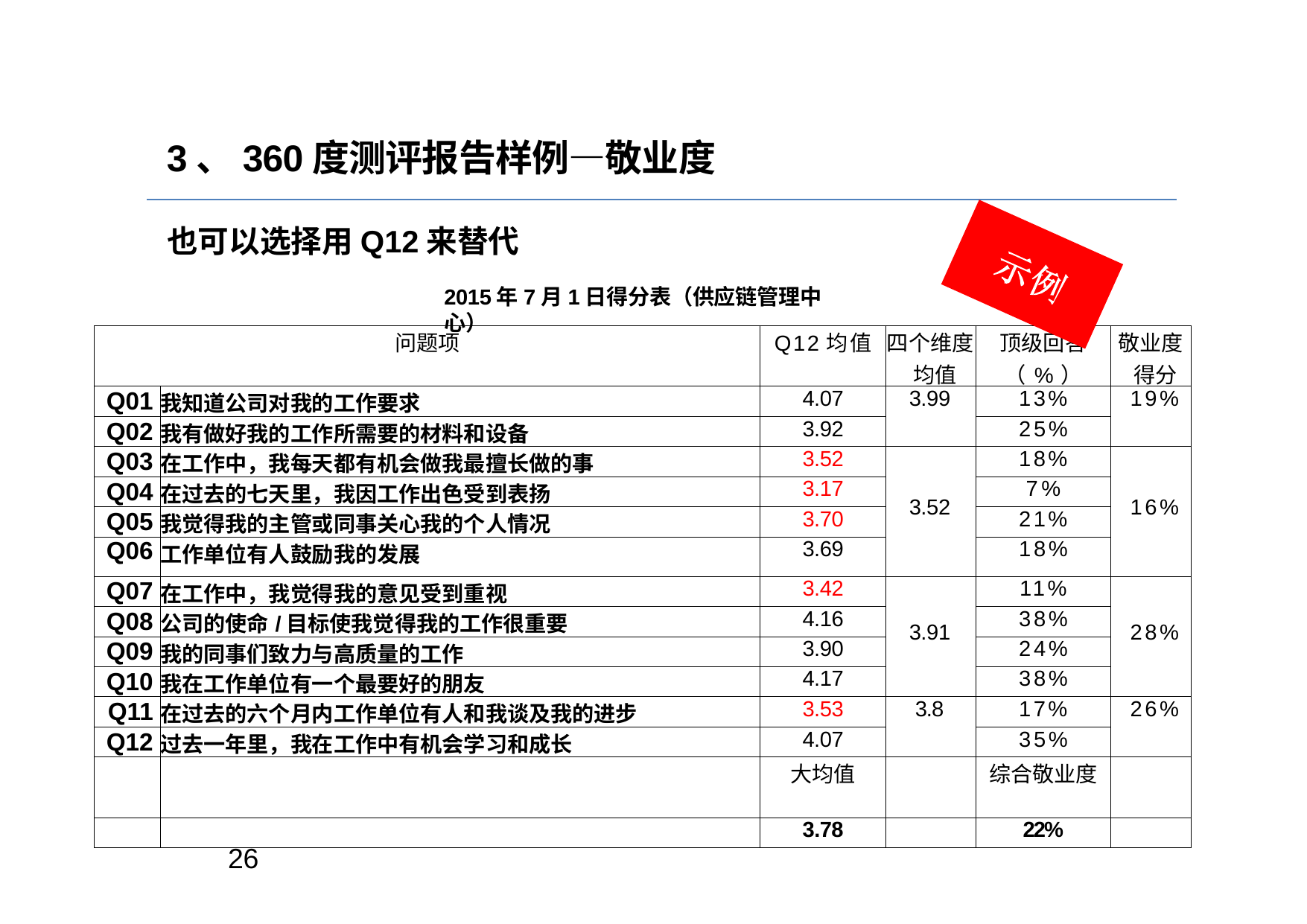

# 3、360度测评报告样例—敬业度

也可以选择用Q12来替代
2015年7月1日得分表（供应链管理中心）

| 问题项 |  | Q12均值 | 四个维度 均值 | 顶级回答 （%） | 敬业度 得分 |
| --- | --- | --- | --- | --- | --- |
| Q01 | 我知道公司对我的工作要求 | 4.07 | 3.99 | 13% | 19% |
| Q02 | 我有做好我的工作所需要的材料和设备 | 3.92 |  | 25% |  |
| Q03 | 在工作中，我每天都有机会做我最擅长做的事 | 3.52 | 3.52 | 18% | 16% |
| Q04 | 在过去的七天里，我因工作出色受到表扬 | 3.17 |  | 7% |  |
| Q05 | 我觉得我的主管或同事关心我的个人情况 | 3.70 |  | 21% |  |
| Q06 | 工作单位有人鼓励我的发展 | 3.69 |  | 18% |  |
| Q07 | 在工作中，我觉得我的意见受到重视 | 3.42 | 3.91 | 11% | 28% |
| Q08 | 公司的使命/目标使我觉得我的工作很重要 | 4.16 |  | 38% |  |
| Q09 | 我的同事们致力与高质量的工作 | 3.90 |  | 24% |  |
| Q10 | 我在工作单位有一个最要好的朋友 | 4.17 |  | 38% |  |
| Q11 | 在过去的六个月内工作单位有人和我谈及我的进步 | 3.53 | 3.8 | 17% | 26% |
| Q12 | 过去一年里，我在工作中有机会学习和成长 | 4.07 |  | 35% |  |
|  |  | 大均值 |  | 综合敬业度 |  |
|  |  | 3.78 |  | 22% |  |
26